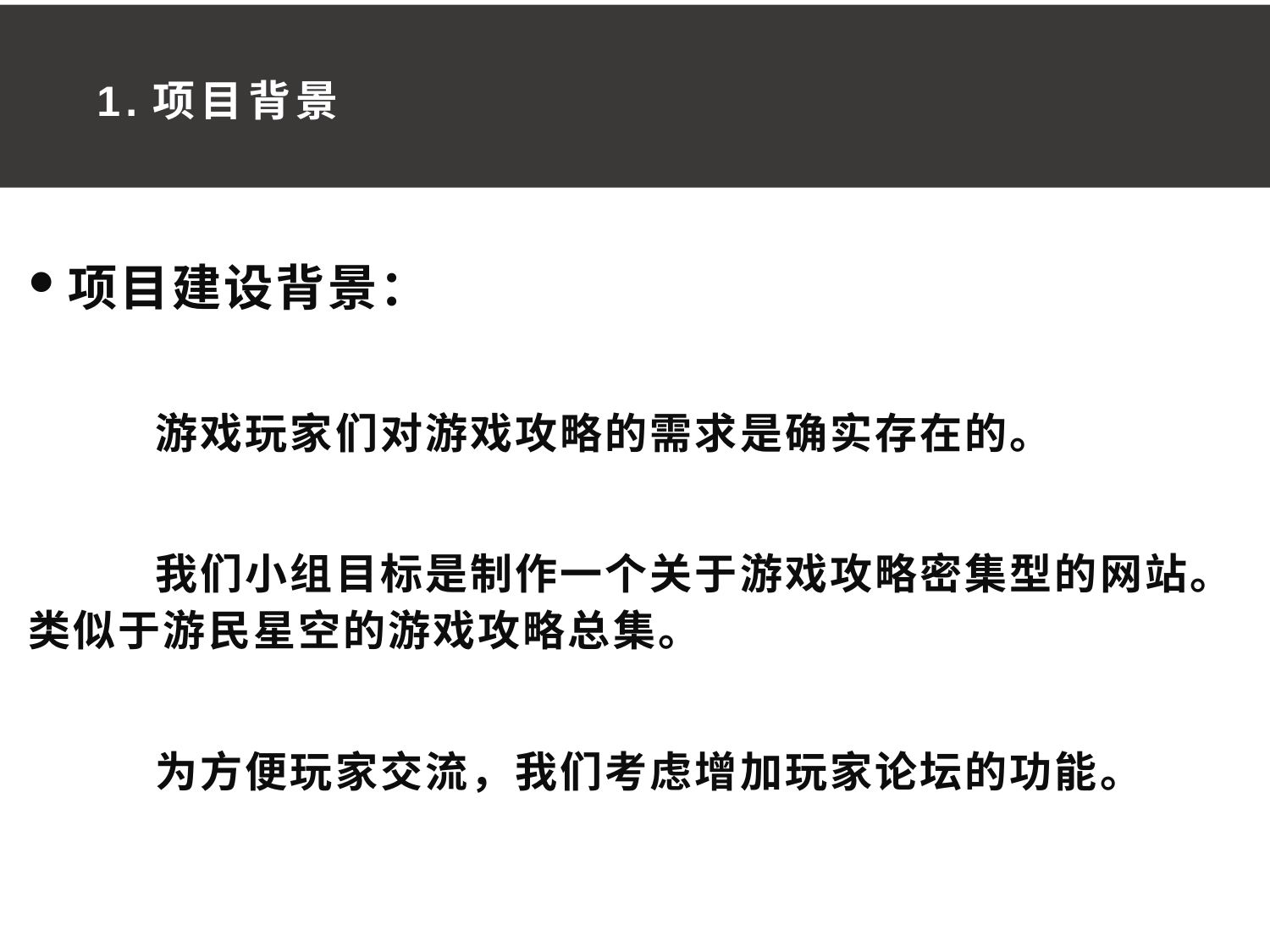

1.项目背景
项目建设背景：

	游戏玩家们对游戏攻略的需求是确实存在的。

	我们小组目标是制作一个关于游戏攻略密集型的网站。类似于游民星空的游戏攻略总集。

	为方便玩家交流，我们考虑增加玩家论坛的功能。